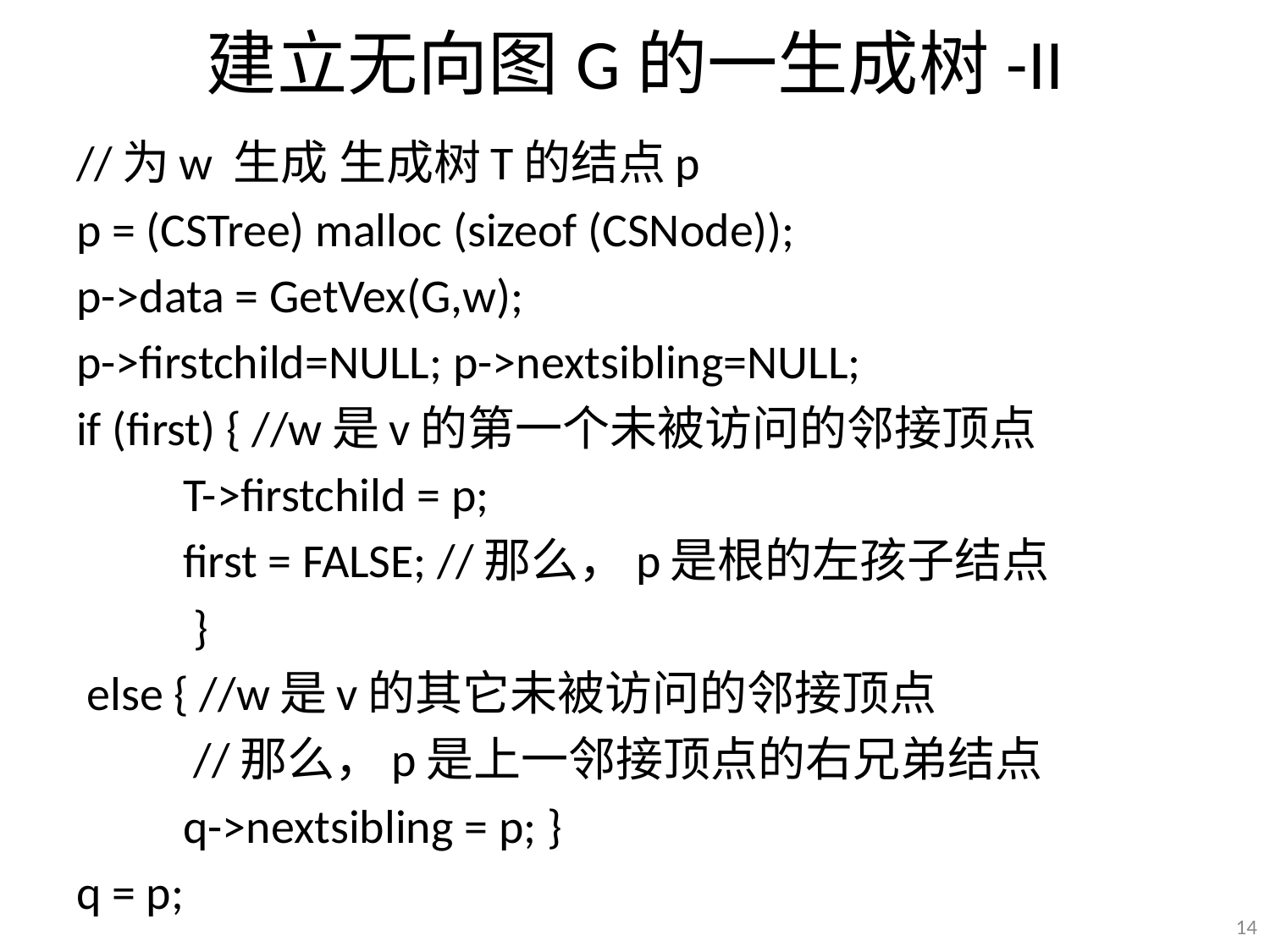

# 建立无向图G的一生成树-II
//为w 生成 生成树T的结点p
p = (CSTree) malloc (sizeof (CSNode));
p->data = GetVex(G,w);
p->firstchild=NULL; p->nextsibling=NULL;
if (first) { //w是v的第一个未被访问的邻接顶点
	T->firstchild = p;
	first = FALSE; //那么，p是根的左孩子结点
	 }
 else { //w是v的其它未被访问的邻接顶点
	 //那么，p是上一邻接顶点的右兄弟结点
	q->nextsibling = p; }
q = p;

14